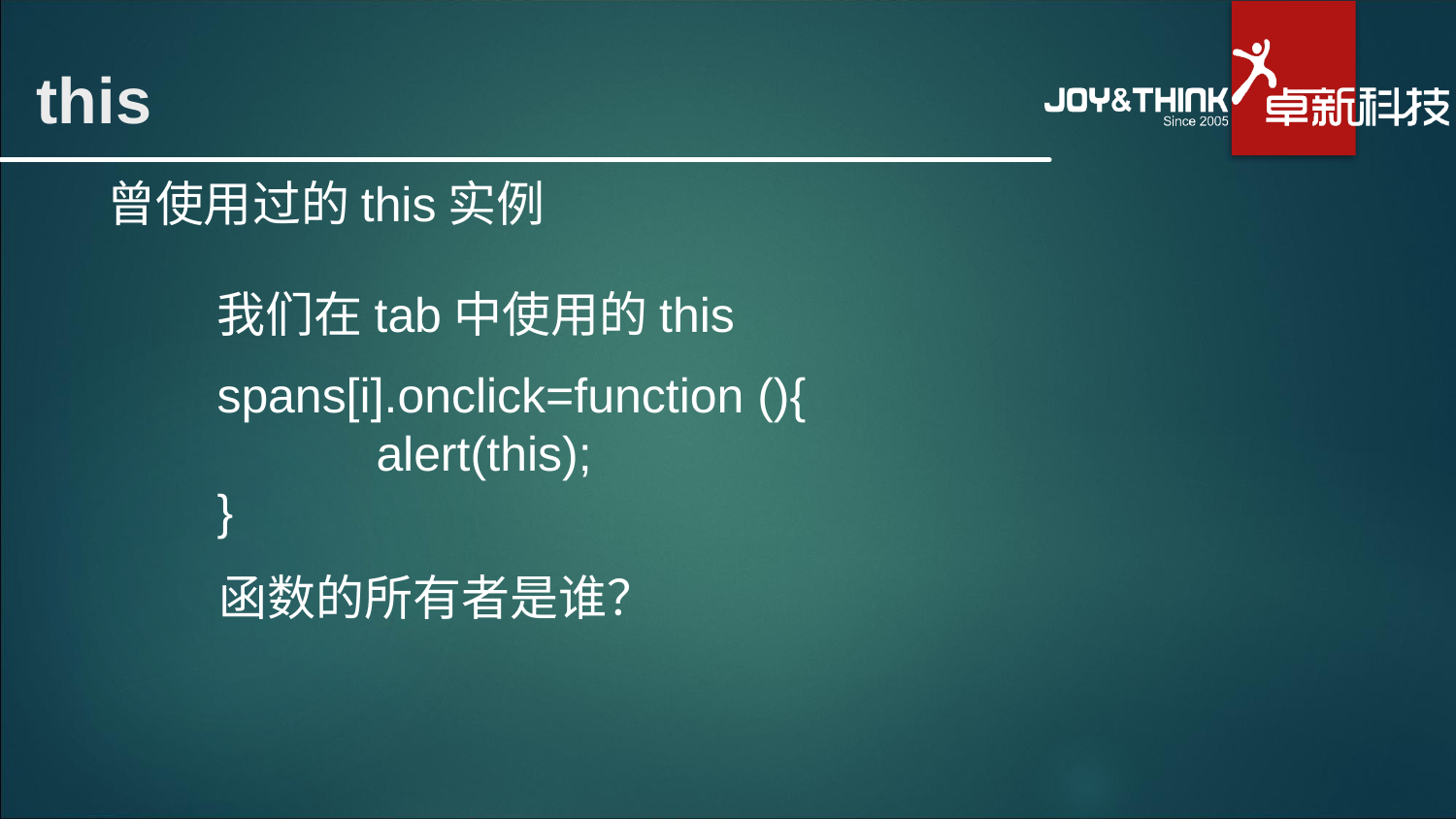

# this
曾使用过的this实例
我们在tab中使用的this
spans[i].onclick=function (){
	 alert(this);
}
函数的所有者是谁？